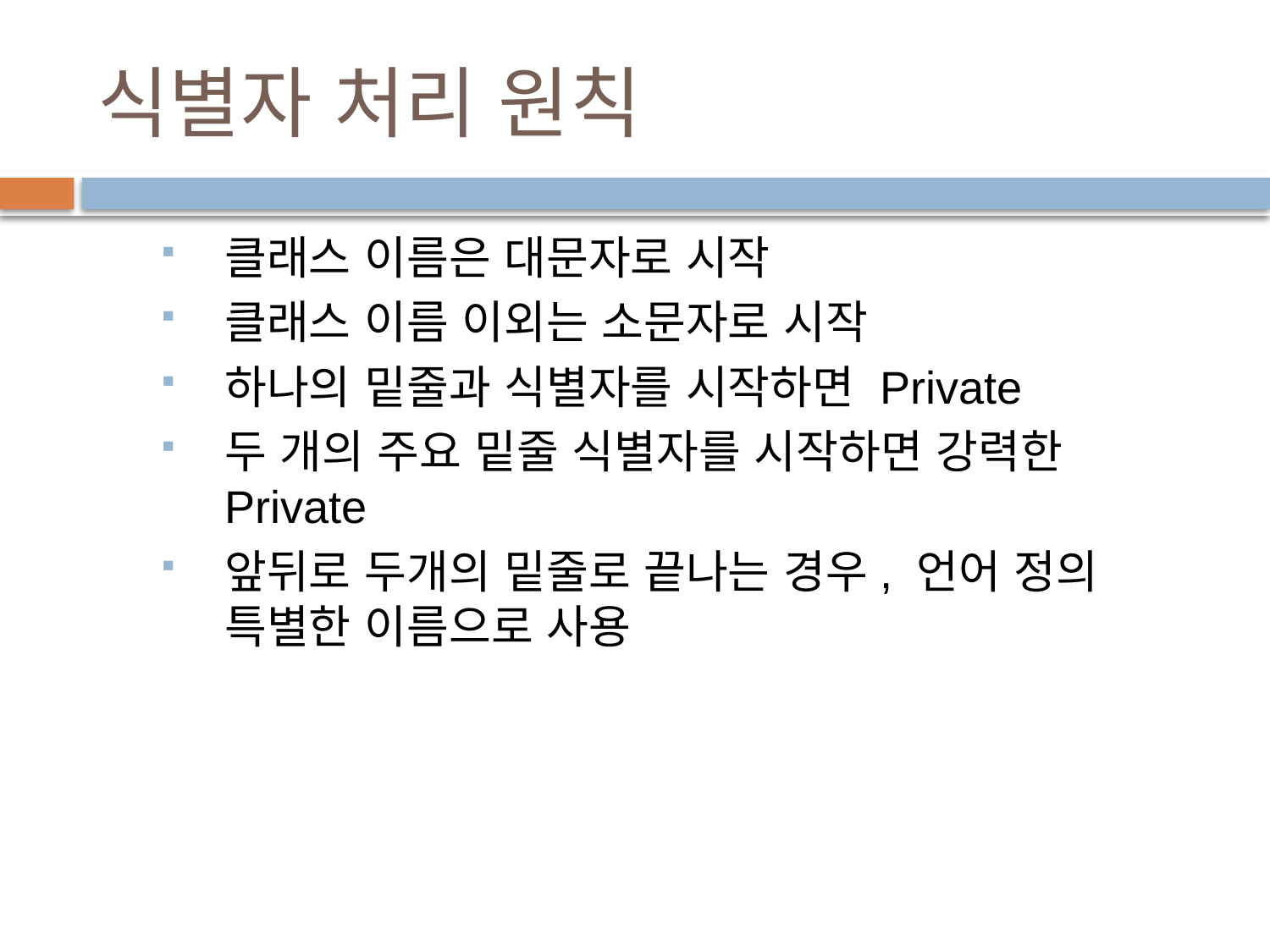

# 식별자 처리 원칙
클래스 이름은 대문자로 시작
클래스 이름 이외는 소문자로 시작
하나의 밑줄과 식별자를 시작하면 Private
두 개의 주요 밑줄 식별자를 시작하면 강력한 Private
앞뒤로 두개의 밑줄로 끝나는 경우, 언어 정의 특별한 이름으로 사용